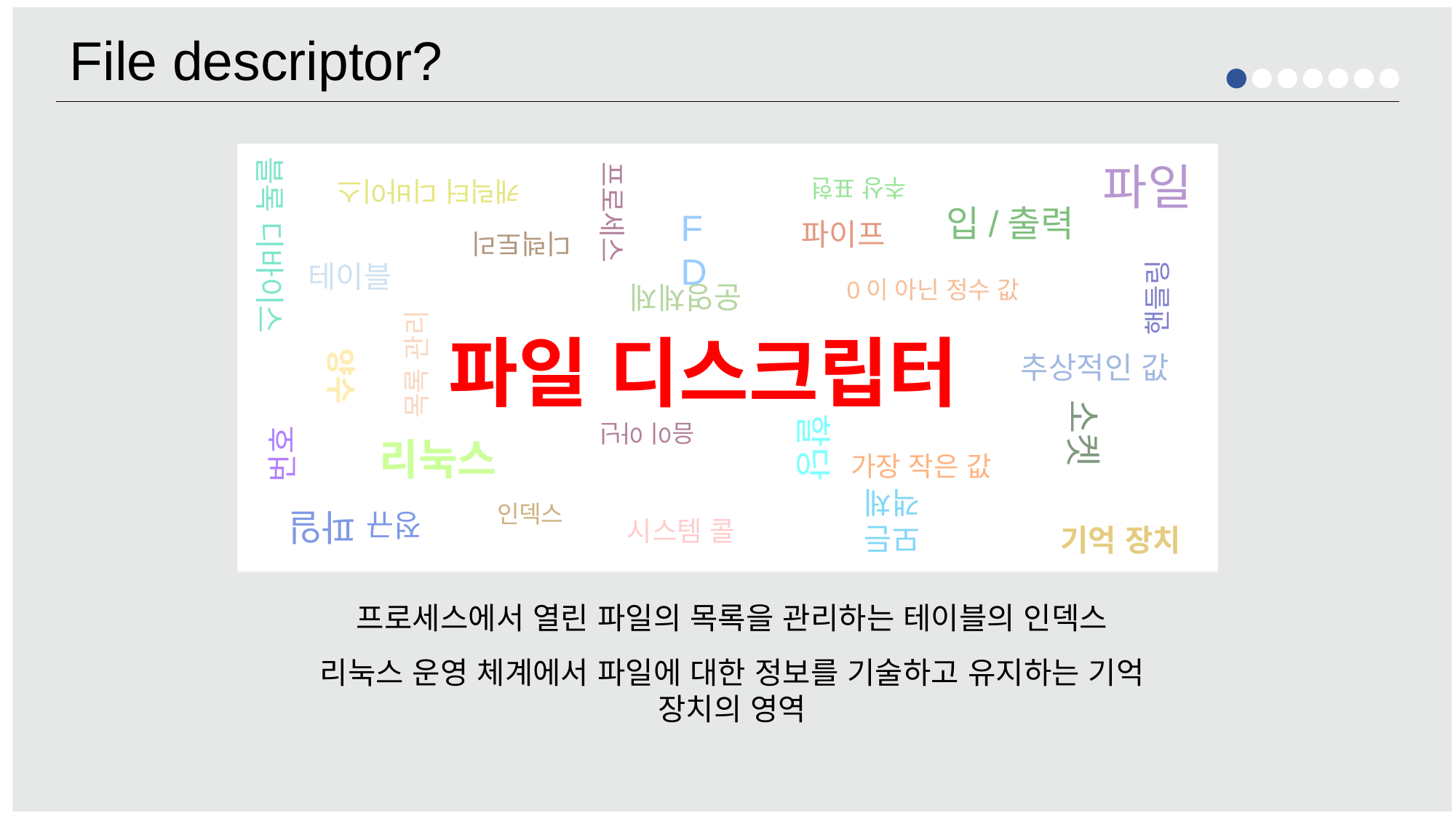

File descriptor?

파일
추상 표현
캐릭터 디바이스
입/출력
프로세스
FD
파이프
디렉토리
테이블
핸들링
블록 디바이스
0이 아닌 정수 값
운영체제
목록 관리
추상적인 값
양수
소켓
음이 아닌
번호
할당
리눅스
가장 작은 값
모든 객체
인덱스
정규 파일
시스템 콜
기억 장치

파일 디스크립터
프로세스에서 열린 파일의 목록을 관리하는 테이블의 인덱스

리눅스 운영 체계에서 파일에 대한 정보를 기술하고 유지하는 기억 장치의 영역